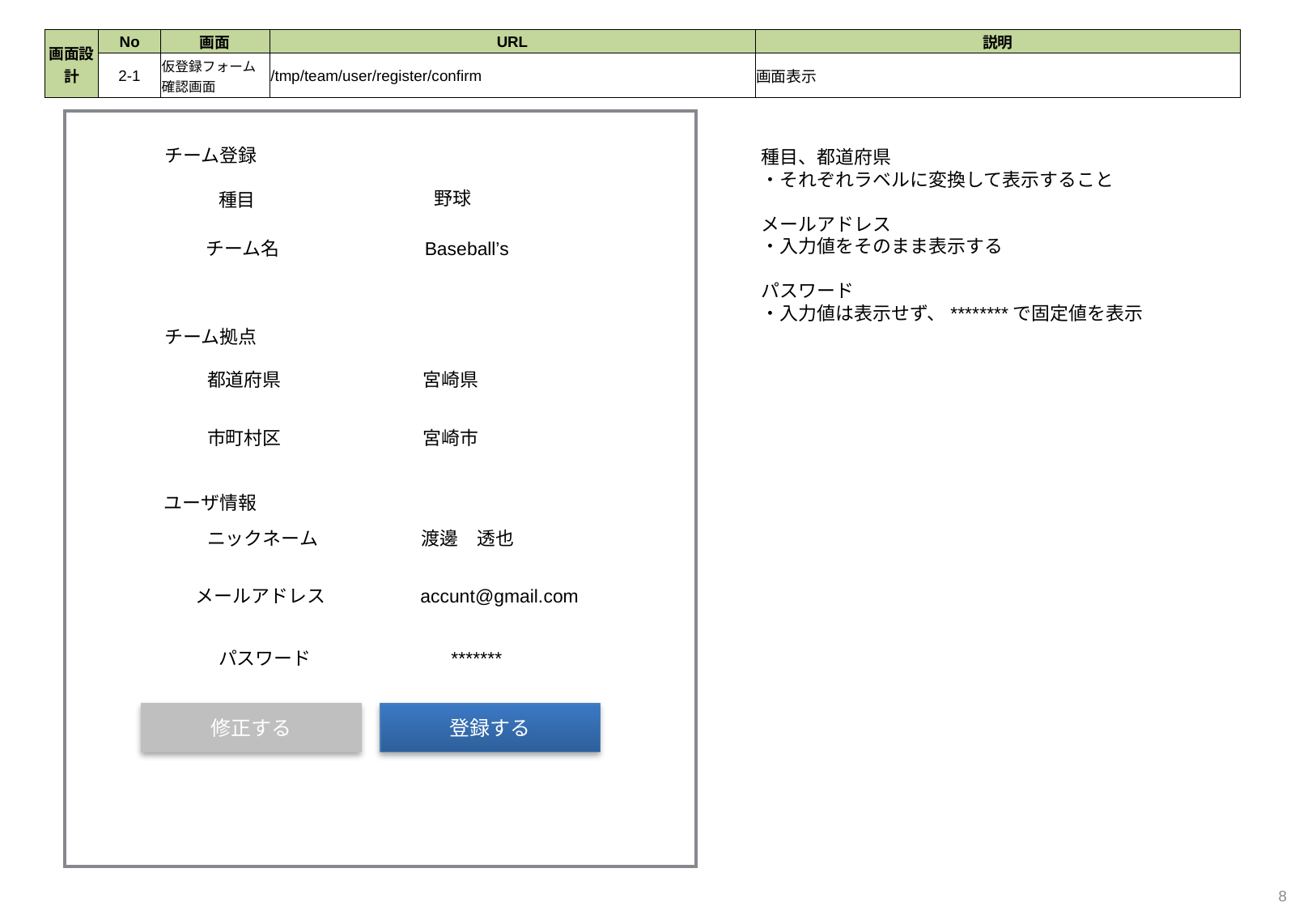

| 画面設計 | No | 画面 | URL | 説明 |
| --- | --- | --- | --- | --- |
|  | 2-1 | 仮登録フォーム確認画面 | /tmp/team/user/register/confirm | 画面表示 |

チーム登録
種目、都道府県
・それぞれラベルに変換して表示すること

メールアドレス
・入力値をそのまま表示する

パスワード
・入力値は表示せず、********で固定値を表示
野球
種目
チーム名
Baseball’s
チーム拠点
都道府県
宮崎県
市町村区
宮崎市
ユーザ情報
ニックネーム
渡邊　透也
メールアドレス
accunt@gmail.com
パスワード
*******
修正する
登録する
8